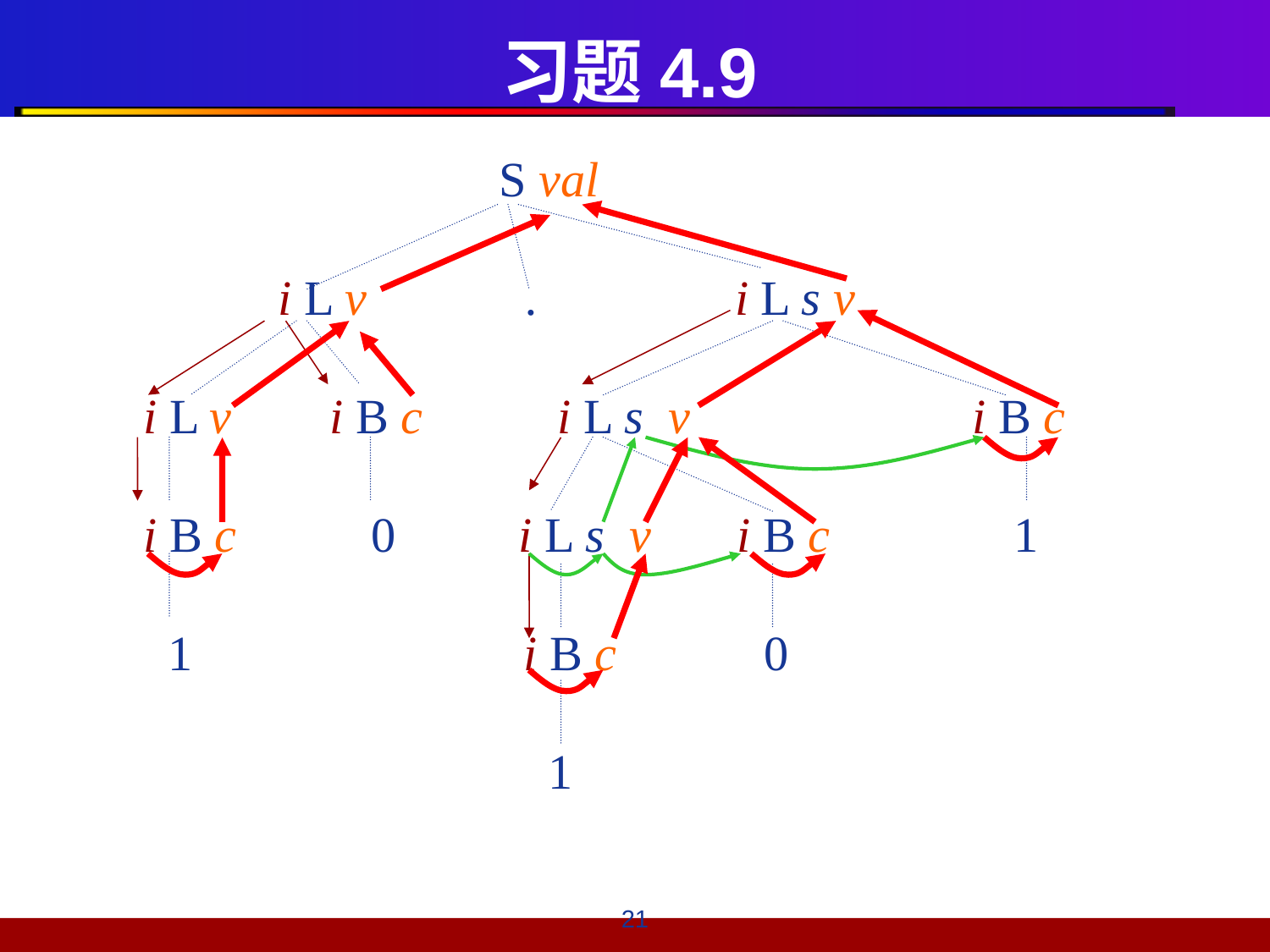

习题4.9
                             S val

           i L v             .                i L s v

i L v        i B c           i L s  v                       i B c

i B c           0          i L s  v       i B c               1

  1                           i B c            0

                                 1

21